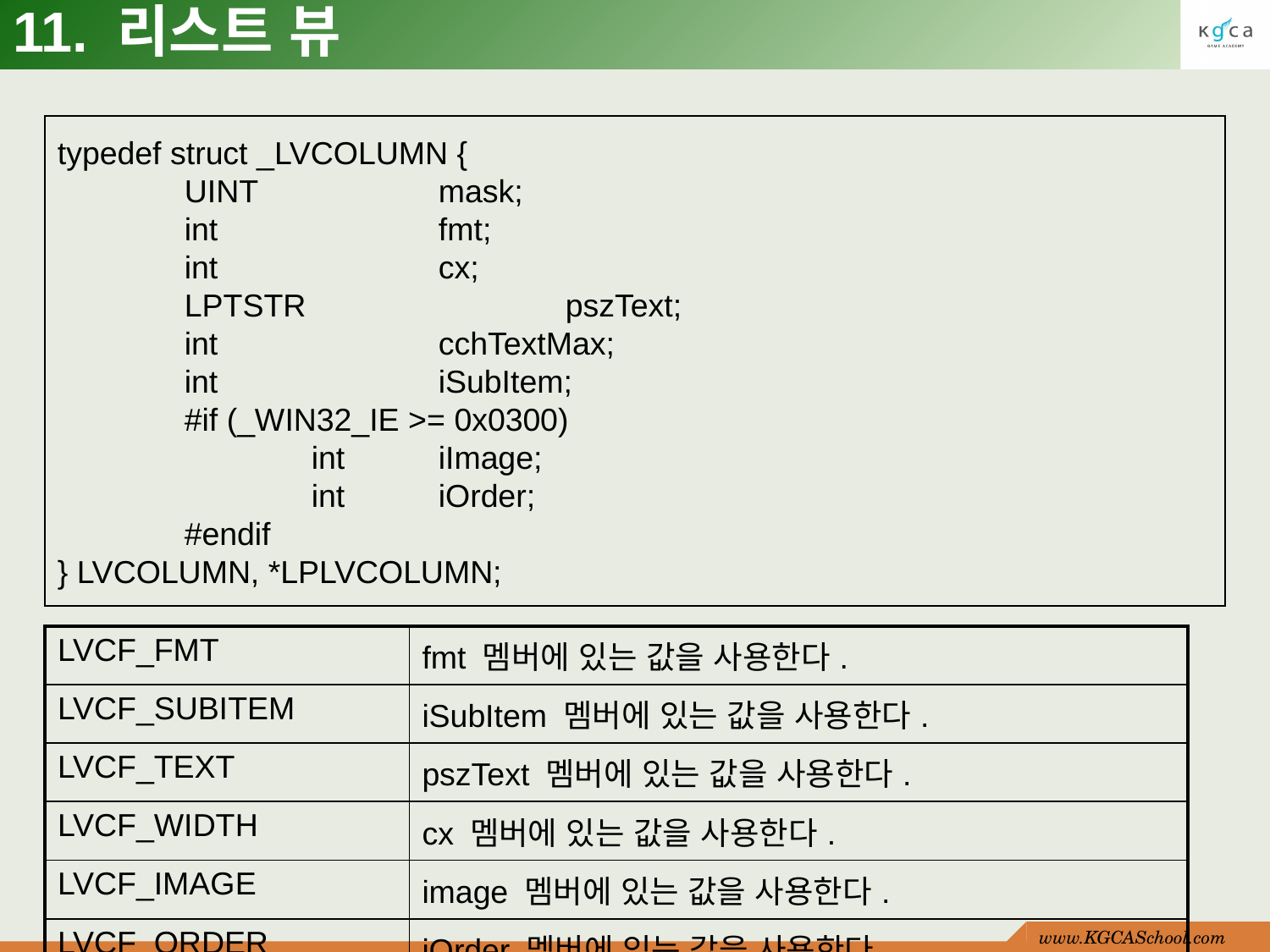

# 11. 리스트 뷰
typedef struct _LVCOLUMN {
	UINT 		mask;
	int 		fmt;
	int 		cx;
	LPTSTR 		pszText;
	int 		cchTextMax;
	int 		iSubItem;
	#if (_WIN32_IE >= 0x0300)
		int 	iImage;
		int 	iOrder;
	#endif
} LVCOLUMN, *LPLVCOLUMN;
| LVCF\_FMT | fmt 멤버에 있는 값을 사용한다. |
| --- | --- |
| LVCF\_SUBITEM | iSubItem 멤버에 있는 값을 사용한다. |
| LVCF\_TEXT | pszText 멤버에 있는 값을 사용한다. |
| LVCF\_WIDTH | cx 멤버에 있는 값을 사용한다. |
| LVCF\_IMAGE | image 멤버에 있는 값을 사용한다. |
| LVCF\_ORDER | iOrder 멤버에 있는 값을 사용한다. |